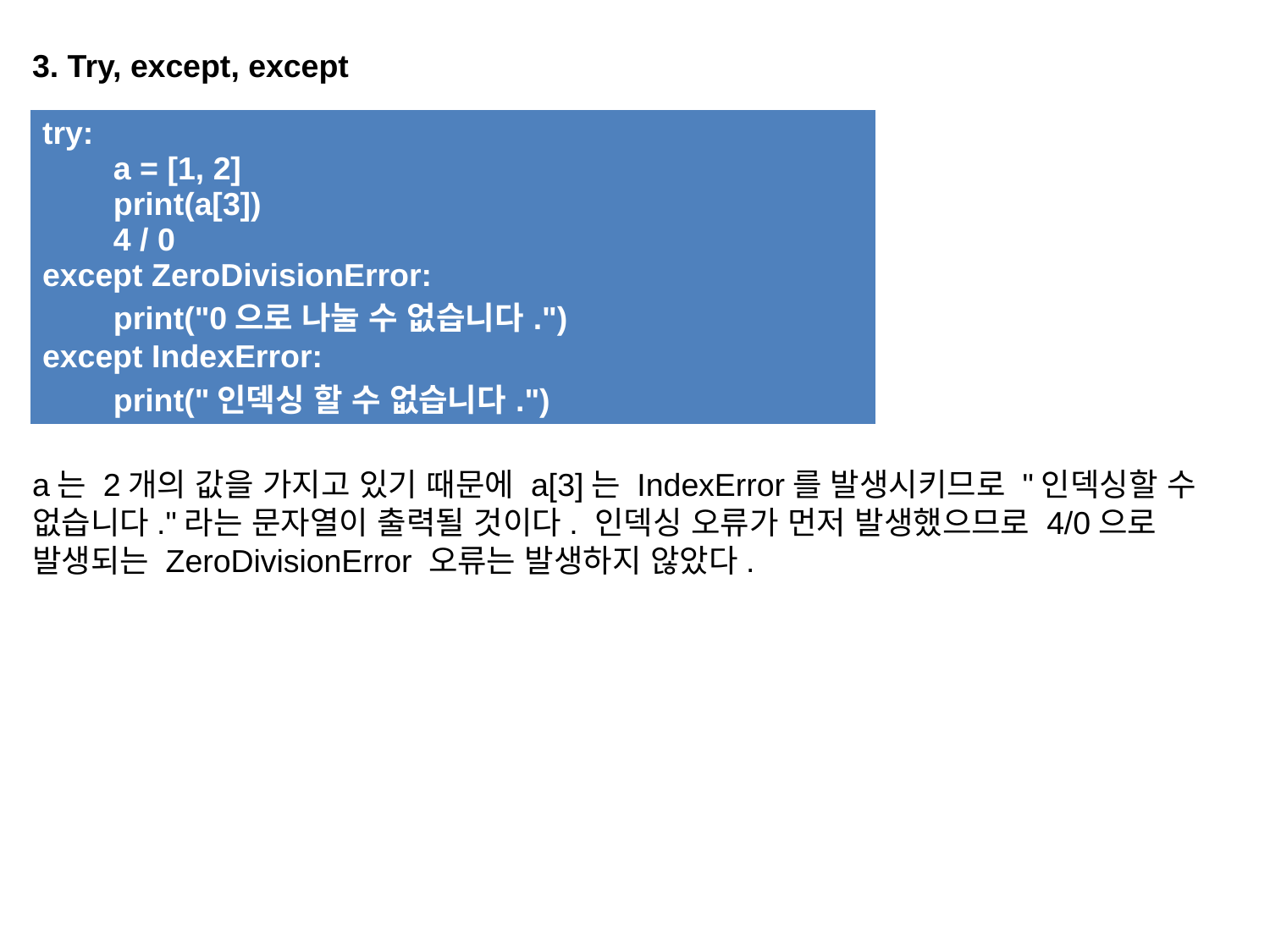

3. Try, except, except

a는 2개의 값을 가지고 있기 때문에 a[3]는 IndexError를 발생시키므로 "인덱싱할 수 없습니다."라는 문자열이 출력될 것이다. 인덱싱 오류가 먼저 발생했으므로 4/0으로 발생되는 ZeroDivisionError 오류는 발생하지 않았다.

| try: a = [1, 2] print(a[3]) 4 / 0 except ZeroDivisionError: print("0으로 나눌 수 없습니다.") except IndexError: print("인덱싱 할 수 없습니다.") |
| --- |